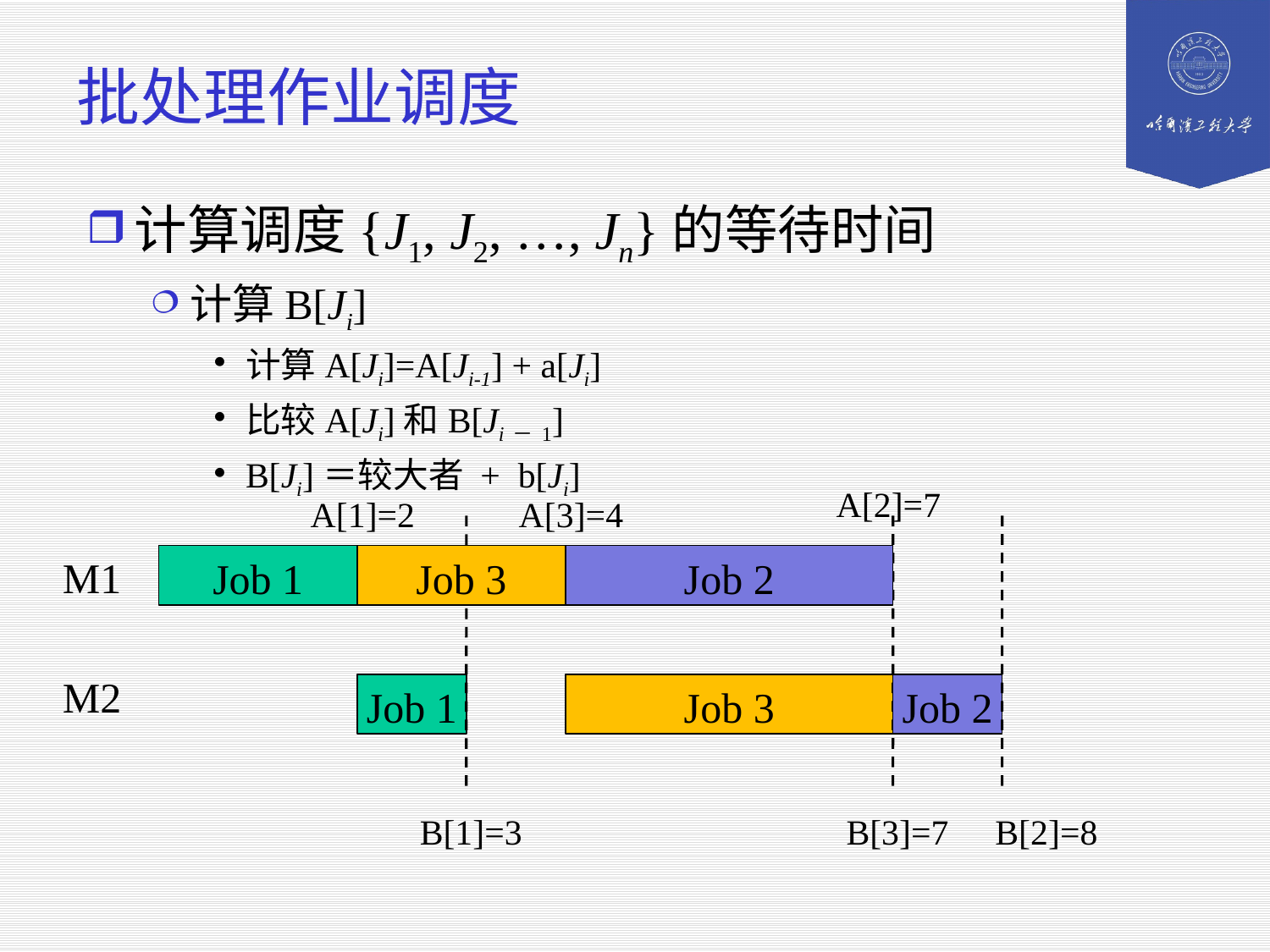

# 批处理作业调度
计算调度{J1, J2, …, Jn}的等待时间
计算B[Ji]
计算A[Ji]=A[Ji-1] + a[Ji]
比较A[Ji]和B[Ji－1]
B[Ji]＝较大者 +  b[Ji]

A[2]=7
A[1]=2
A[3]=4
M1
Job 1
Job 3
Job 2
M2
Job 1
Job 3
Job 2
B[1]=3
B[3]=7
B[2]=8